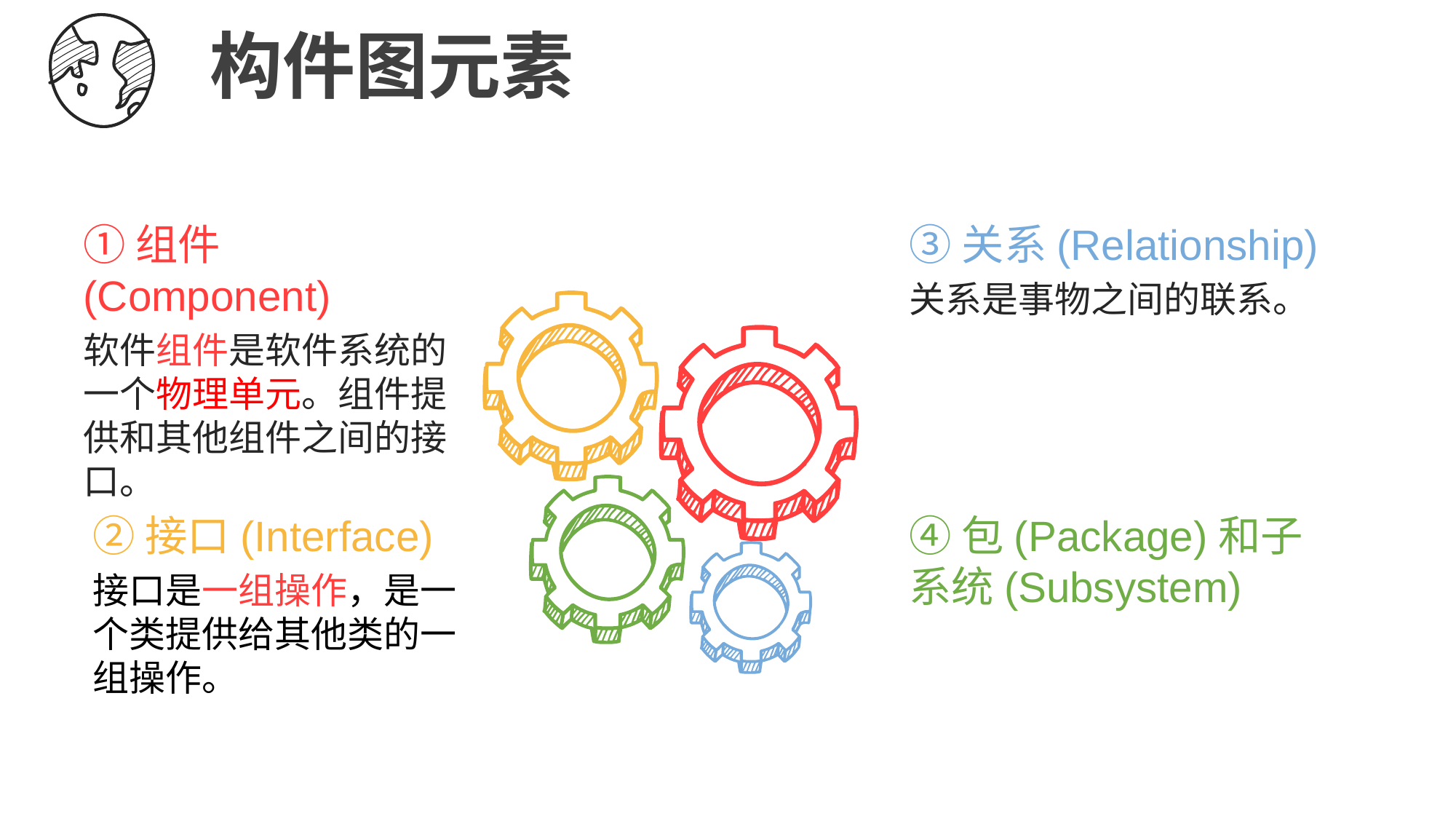

构件图元素

①组件(Component)
软件组件是软件系统的一个物理单元。组件提供和其他组件之间的接口。
③关系(Relationship)
关系是事物之间的联系。

②接口(Interface)
接口是一组操作，是一个类提供给其他类的一组操作。
④包(Package)和子系统(Subsystem)